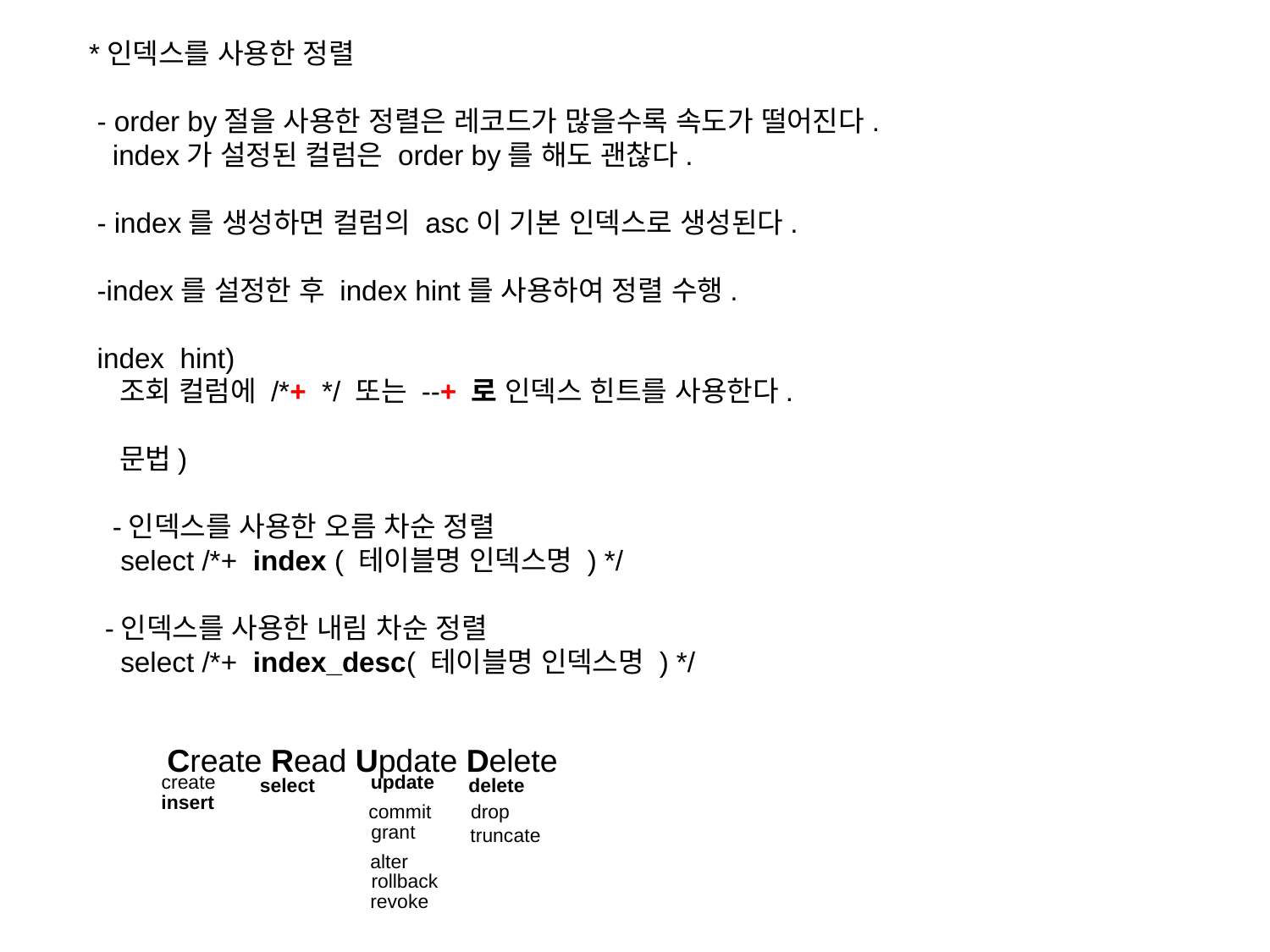

*인덱스를 사용한 정렬

 - order by절을 사용한 정렬은 레코드가 많을수록 속도가 떨어진다.
   index가 설정된 컬럼은 order by를 해도 괜찮다.

 - index를 생성하면 컬럼의 asc이 기본 인덱스로 생성된다.

 -index를 설정한 후 index hint를 사용하여 정렬 수행.

 index  hint)
   조회 컬럼에 /*+  */ 또는 --+ 로 인덱스 힌트를 사용한다.

   문법)

   -인덱스를 사용한 오름 차순 정렬
    select /*+  index ( 테이블명 인덱스명 ) */

  -인덱스를 사용한 내림 차순 정렬
    select /*+  index_desc( 테이블명 인덱스명 ) */
Create Read Update Delete
create
update
select
delete
insert
commit
drop
grant
truncate
alter
rollback
revoke